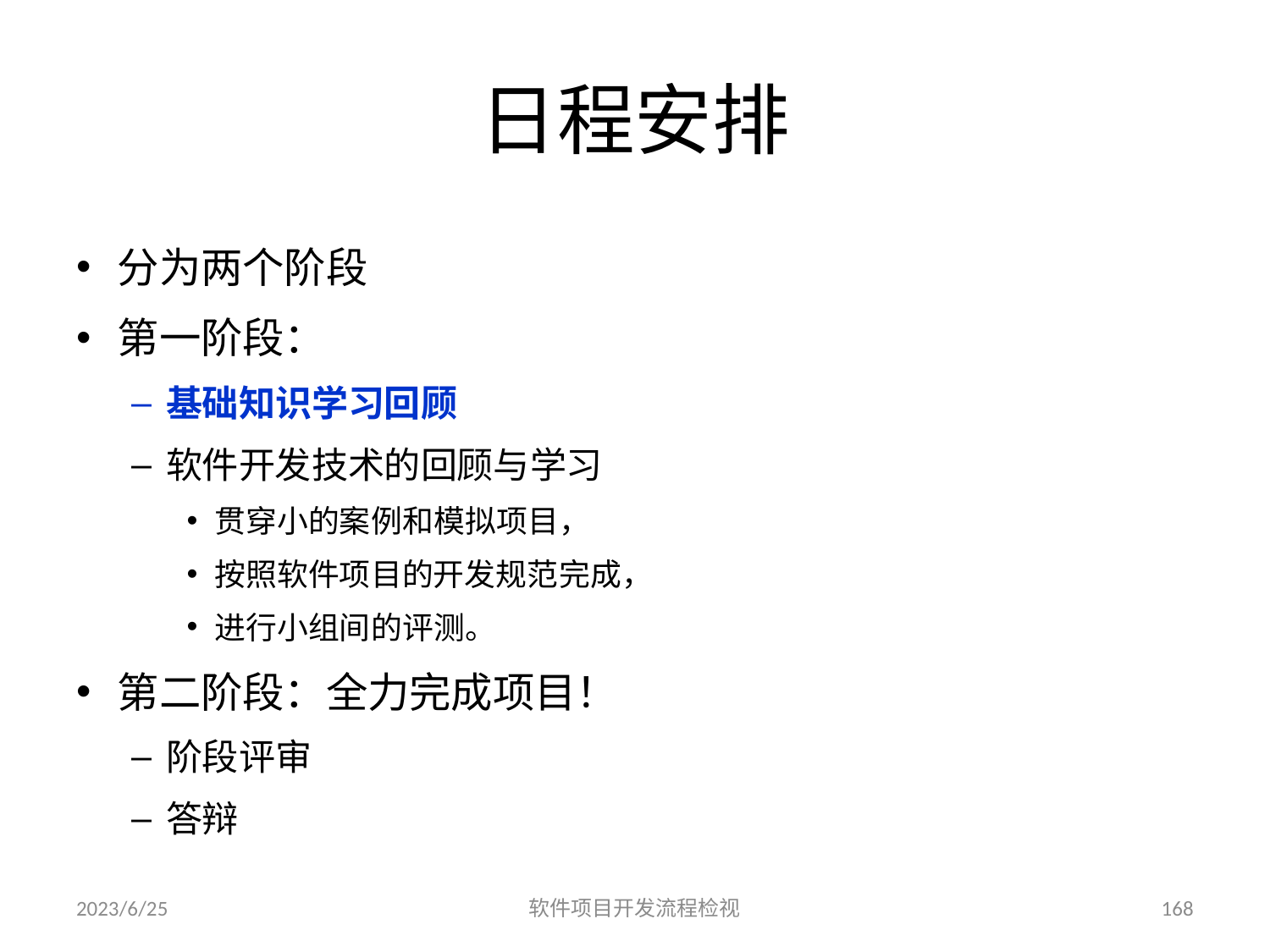

# 日程安排
分为两个阶段
第一阶段：
基础知识学习回顾
软件开发技术的回顾与学习
贯穿小的案例和模拟项目，
按照软件项目的开发规范完成，
进行小组间的评测。
第二阶段：全力完成项目！
阶段评审
答辩

2023/6/25
软件项目开发流程检视
168